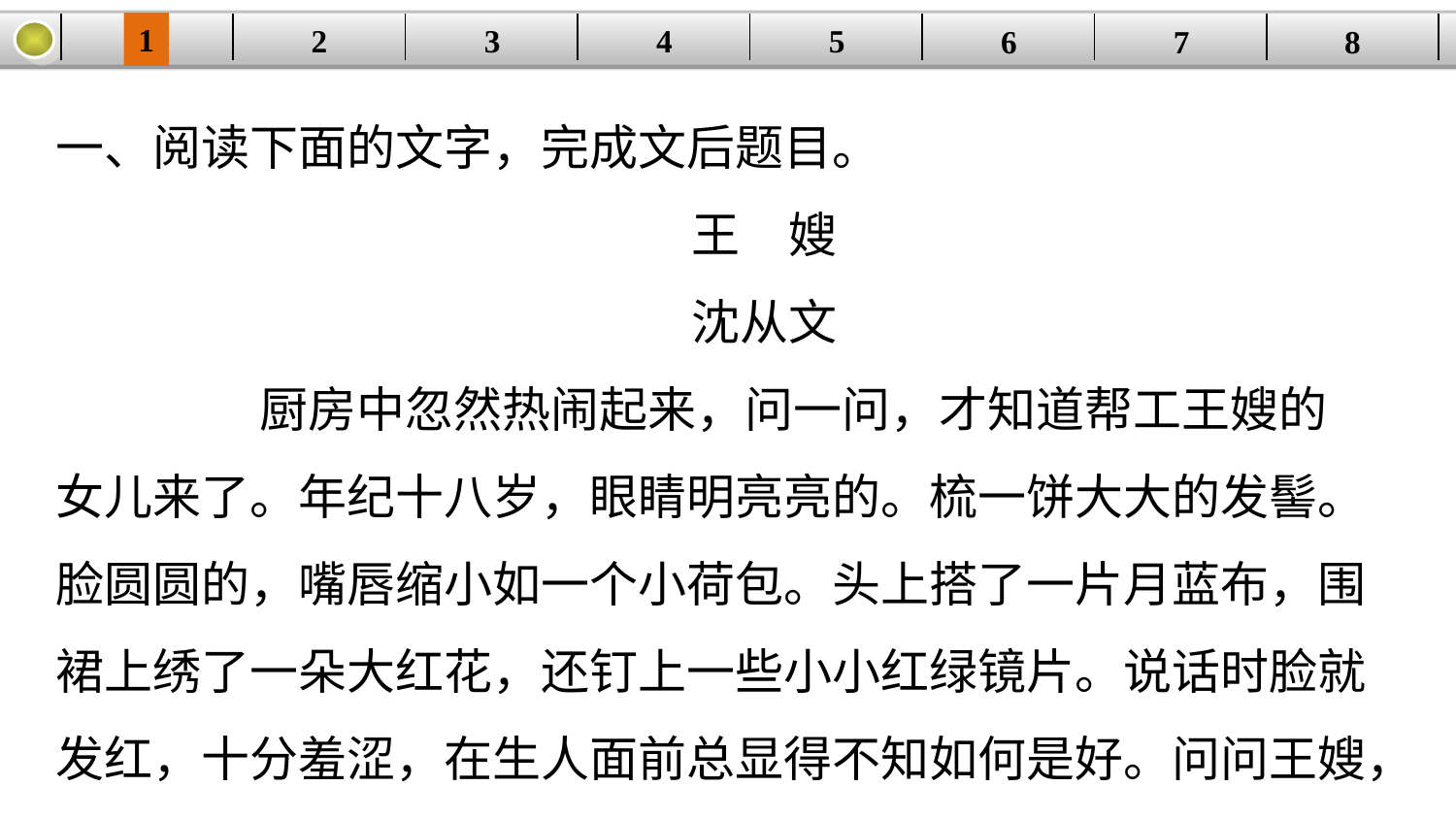

1
2
3
4
|  |  |  |  |  |  |  |  |
| --- | --- | --- | --- | --- | --- | --- | --- |
5
6
7
8

一、阅读下面的文字，完成文后题目。
王　嫂
沈从文
        厨房中忽然热闹起来，问一问，才知道帮工王嫂的女儿来了。年纪十八岁，眼睛明亮亮的。梳一饼大大的发髻。脸圆圆的，嘴唇缩小如一个小荷包。头上搭了一片月蓝布，围裙上绣了一朵大红花，还钉上一些小小红绿镜片。说话时脸就发红，十分羞涩，在生人面前总显得不知如何是好。问问王嫂，